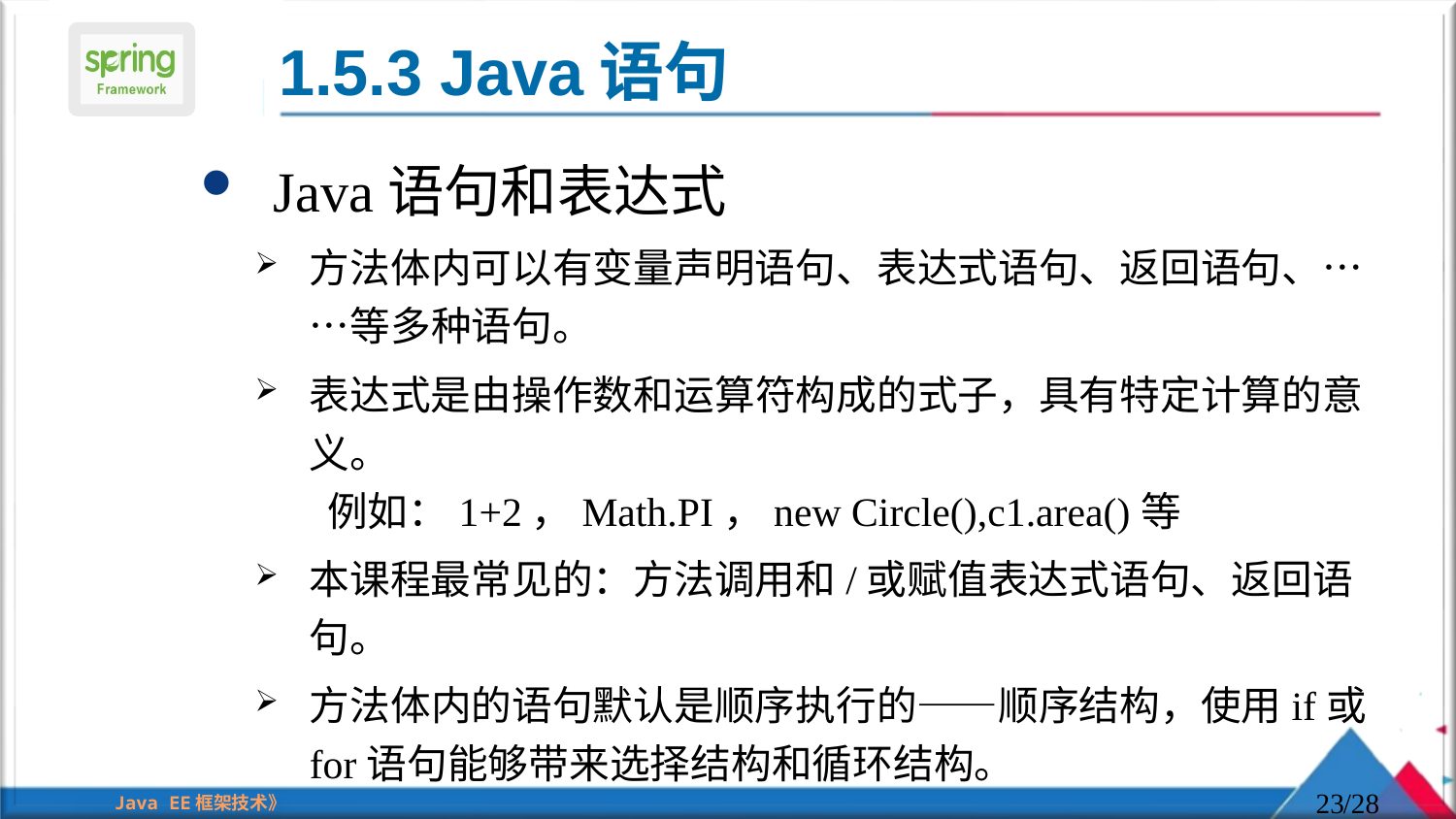

# 1.5.3 Java语句
Java语句和表达式
方法体内可以有变量声明语句、表达式语句、返回语句、……等多种语句。
表达式是由操作数和运算符构成的式子，具有特定计算的意义。
  例如：1+2，Math.PI，new Circle(),c1.area()等
本课程最常见的：方法调用和/或赋值表达式语句、返回语句。
方法体内的语句默认是顺序执行的——顺序结构，使用if或for语句能够带来选择结构和循环结构。
23
/28